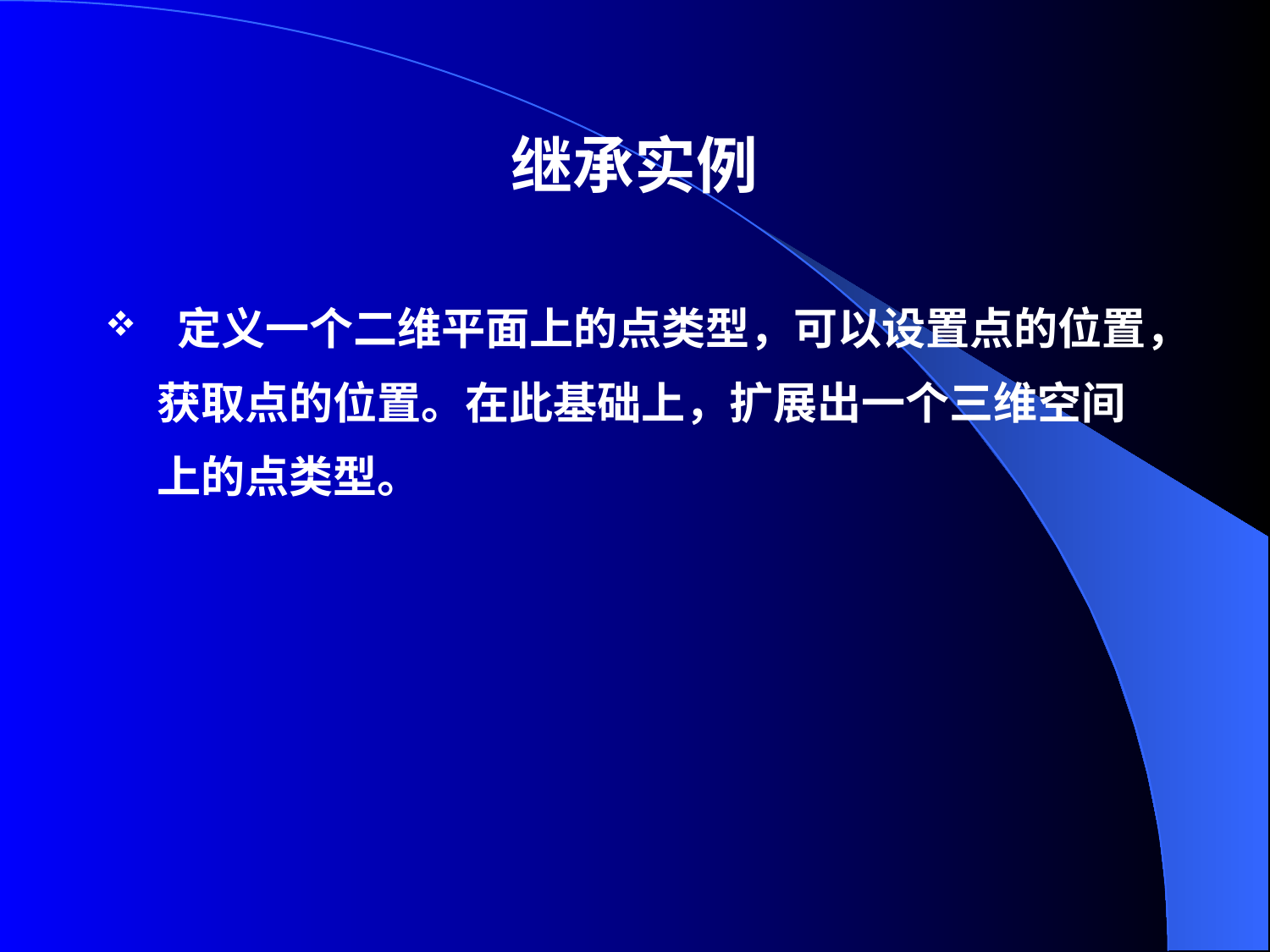

# 继承实例
 定义一个二维平面上的点类型，可以设置点的位置，获取点的位置。在此基础上，扩展出一个三维空间上的点类型。